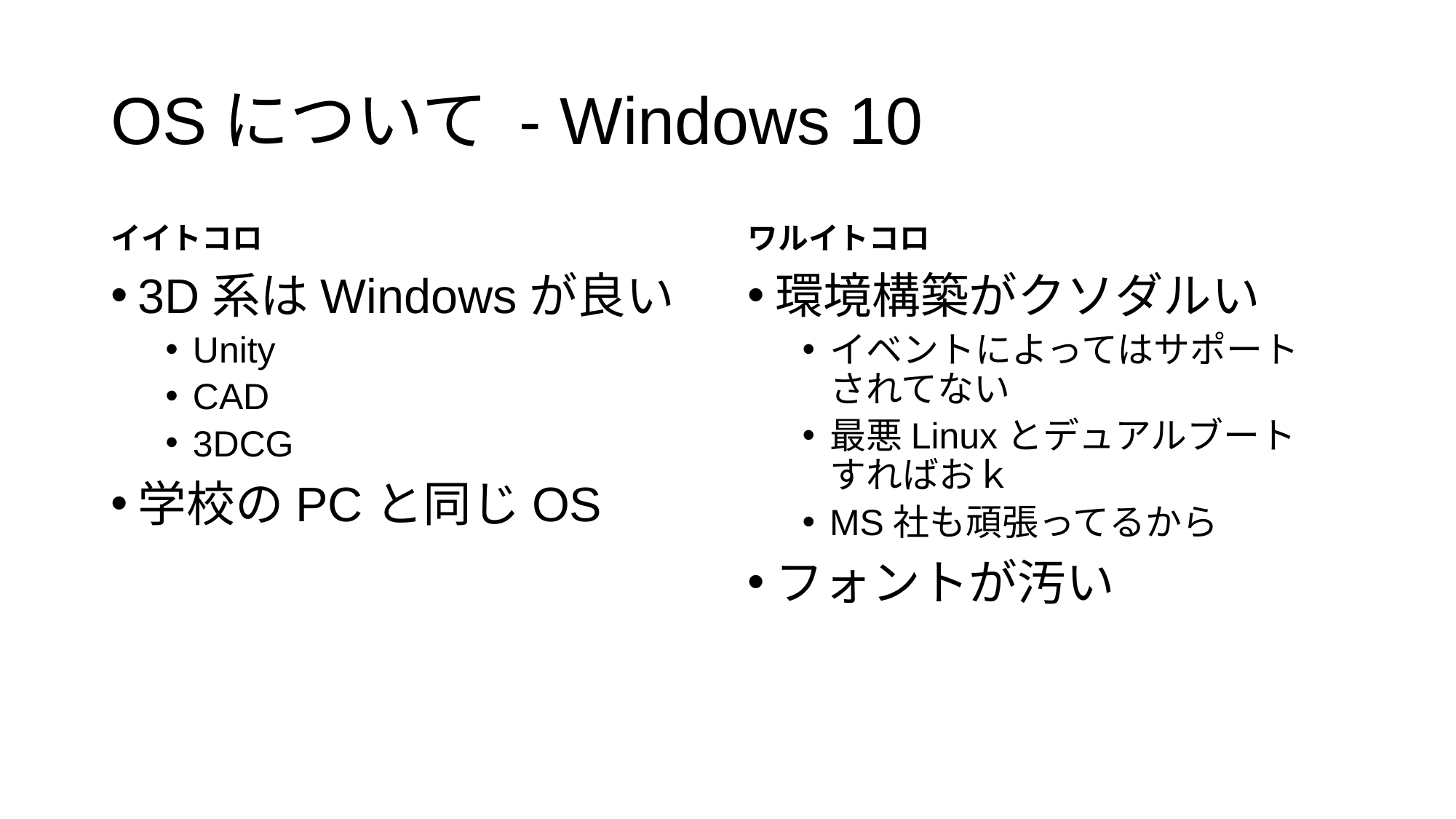

# OSについて - Windows 10
イイトコロ
3D系はWindowsが良い
Unity
CAD
3DCG
学校のPCと同じOS
ワルイトコロ
環境構築がクソダルい
イベントによってはサポート
されてない
最悪Linuxとデュアルブート
すればおｋ
MS社も頑張ってるから
フォントが汚い